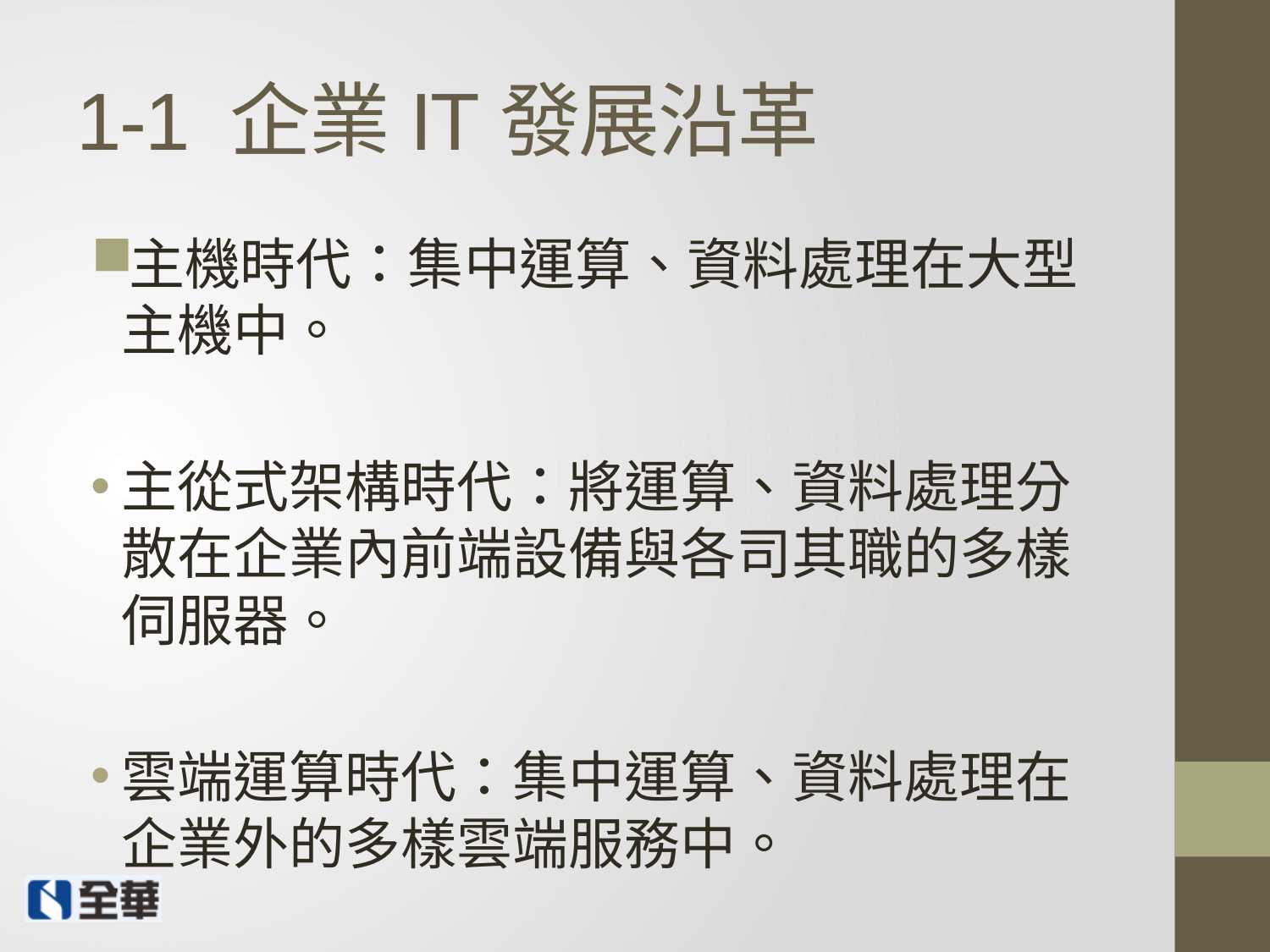

# 1-1 企業IT發展沿革
主機時代：集中運算、資料處理在大型主機中。

主從式架構時代：將運算、資料處理分散在企業內前端設備與各司其職的多樣伺服器。

雲端運算時代：集中運算、資料處理在企業外的多樣雲端服務中。